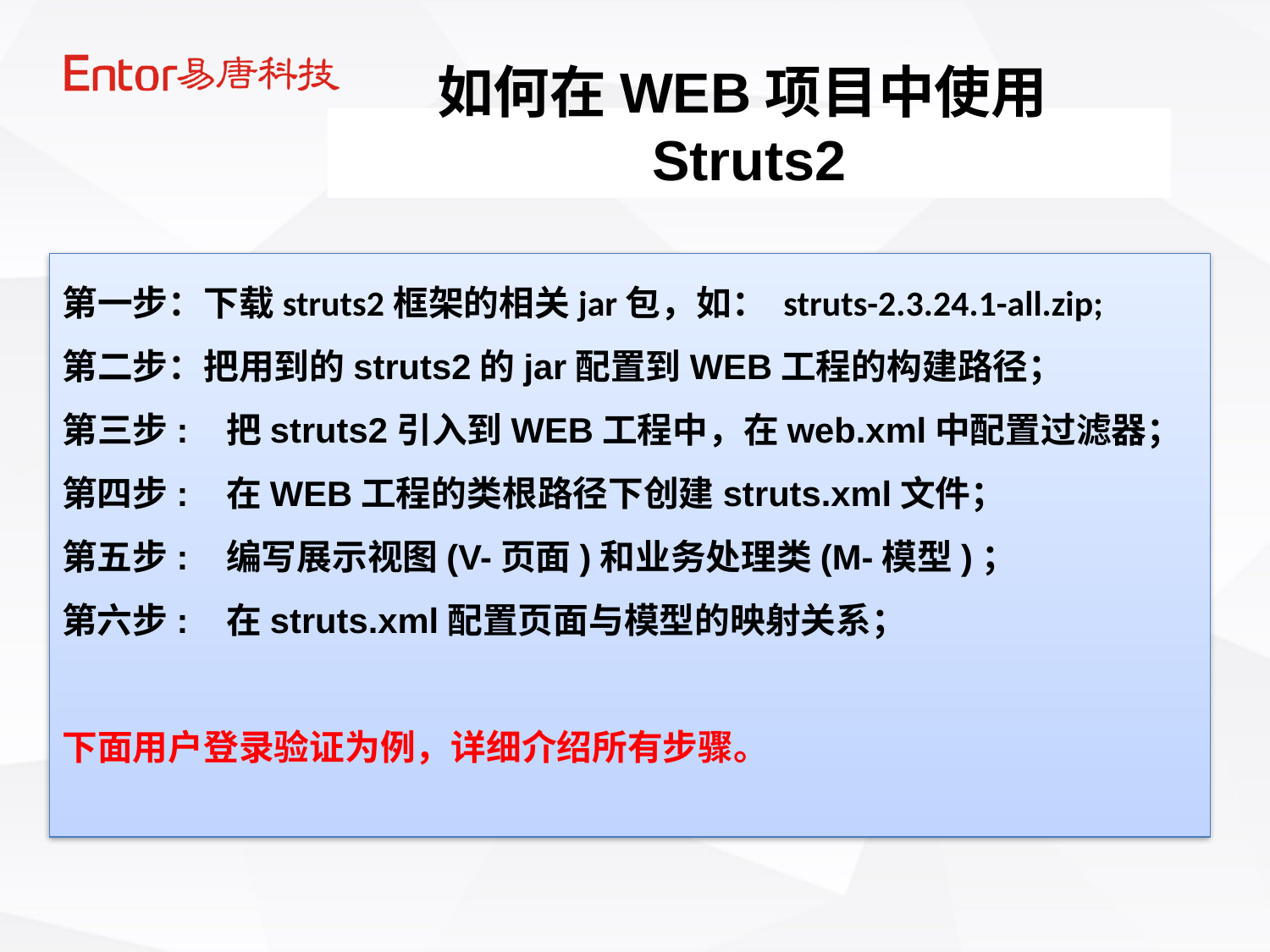

如何在WEB项目中使用Struts2
第一步：下载struts2框架的相关jar包，如： struts-2.3.24.1-all.zip;
第二步：把用到的struts2的jar配置到WEB工程的构建路径；
第三步:   把struts2引入到WEB工程中，在web.xml中配置过滤器；
第四步:   在WEB工程的类根路径下创建struts.xml文件；
第五步:   编写展示视图(V-页面)和业务处理类(M-模型)；
第六步:   在struts.xml配置页面与模型的映射关系；

下面用户登录验证为例，详细介绍所有步骤。